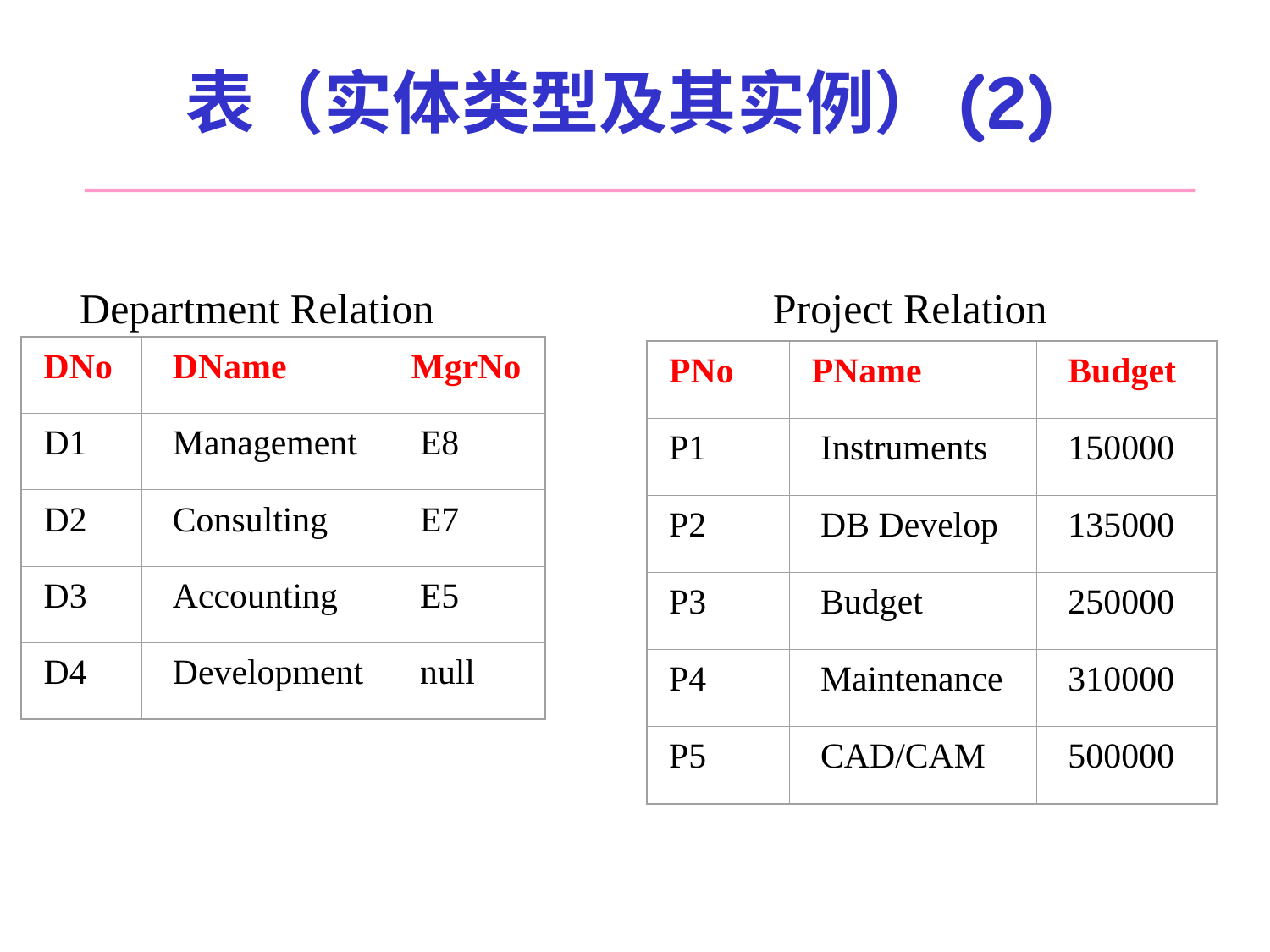

# 表（实体类型及其实例）(2)
Department Relation                                Project Relation

DNo

 DName

MgrNo

D1

 Management

 E8

D2

 Consulting

 E7

D3

 Accounting

 E5

D4

 Development

 null

PNo

PName

 Budget

P1

 Instruments

 150000

P2

 DB Develop

 135000

P3

 Budget

 250000

P4

 Maintenance

 310000

P5

 CAD/CAM

 500000